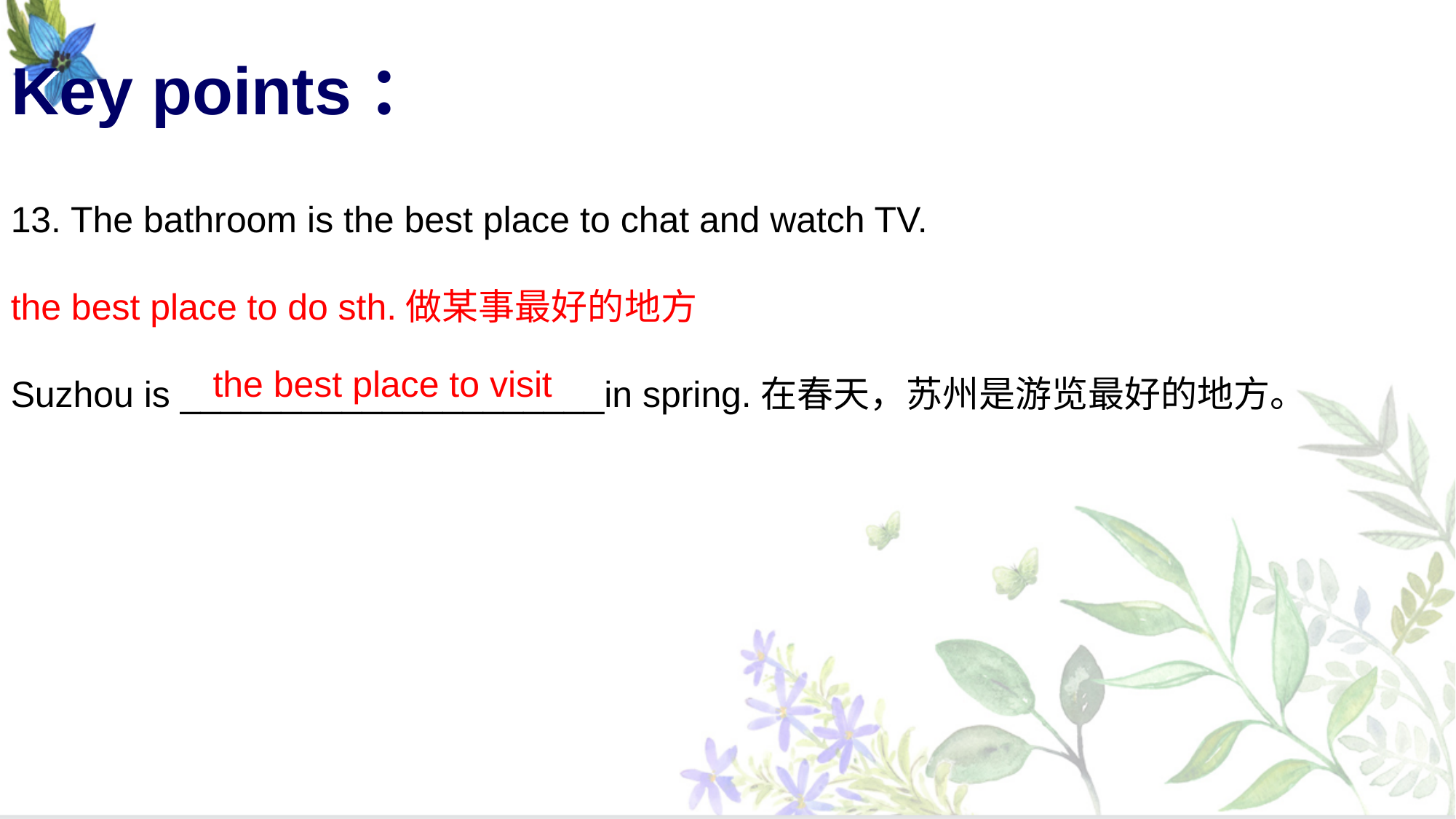

# Key points：

13. The bathroom is the best place to chat and watch TV.

the best place to do sth.做某事最好的地方

Suzhou is _____________________in spring.在春天，苏州是游览最好的地方。
the best place to visit